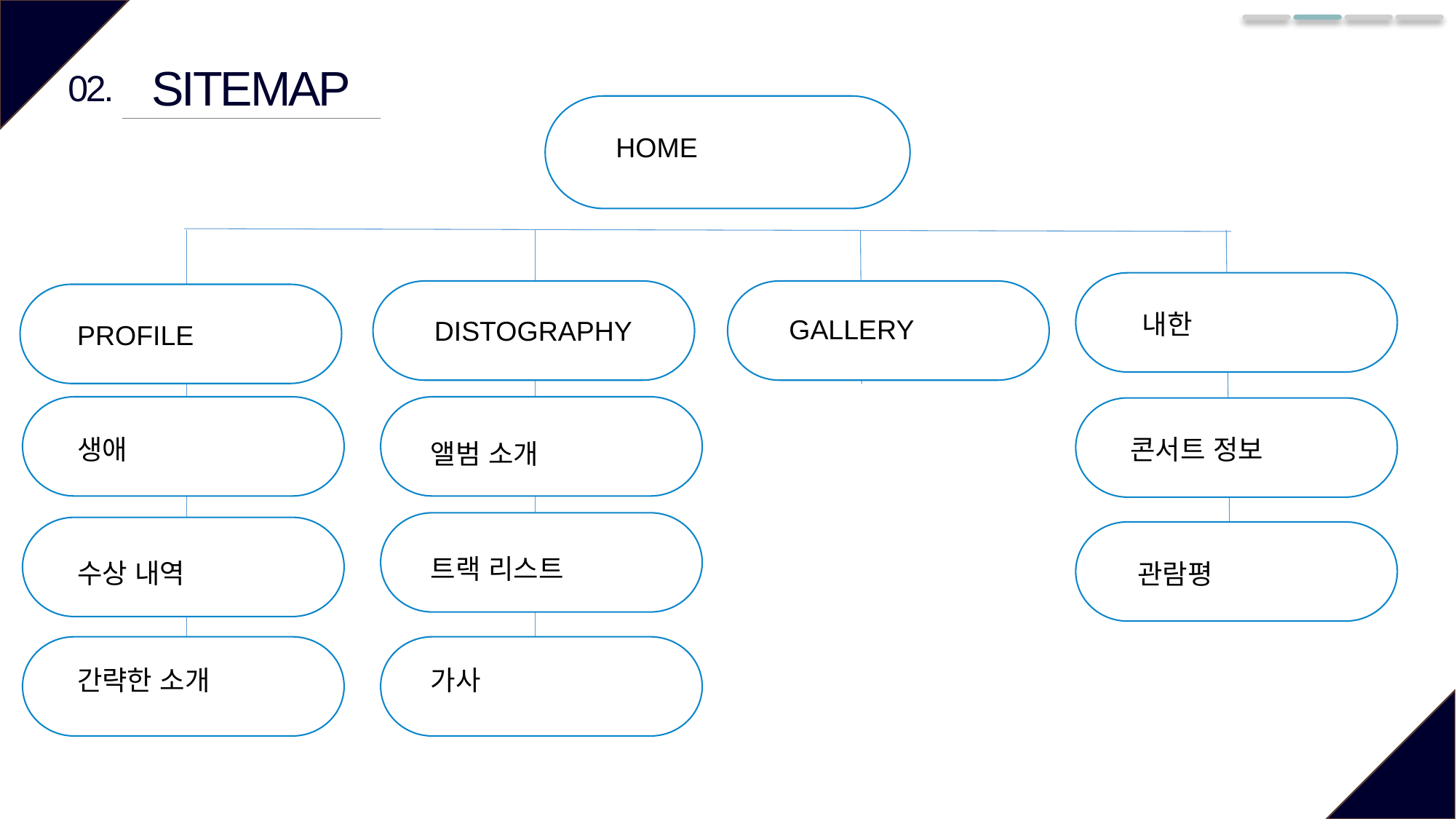

SITEMAP
02.

HOME

내한
GALLERY
DISTOGRAPHY
PROFILE

콘서트 정보
생애
앨범 소개

트랙 리스트
수상 내역
관람평

간략한 소개
가사